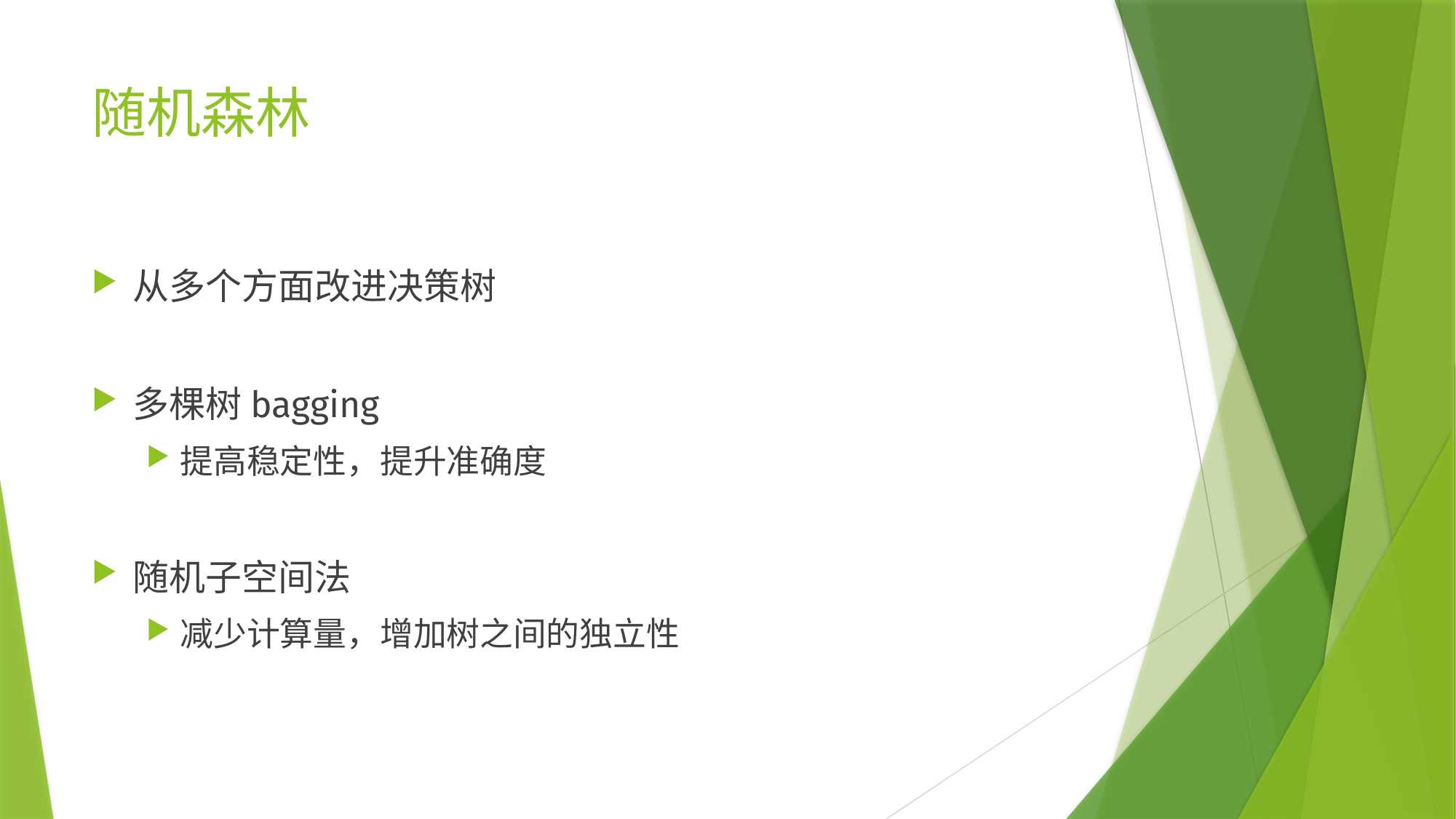

# 随机森林
从多个方面改进决策树

多棵树bagging
提高稳定性，提升准确度

随机子空间法
减少计算量，增加树之间的独立性